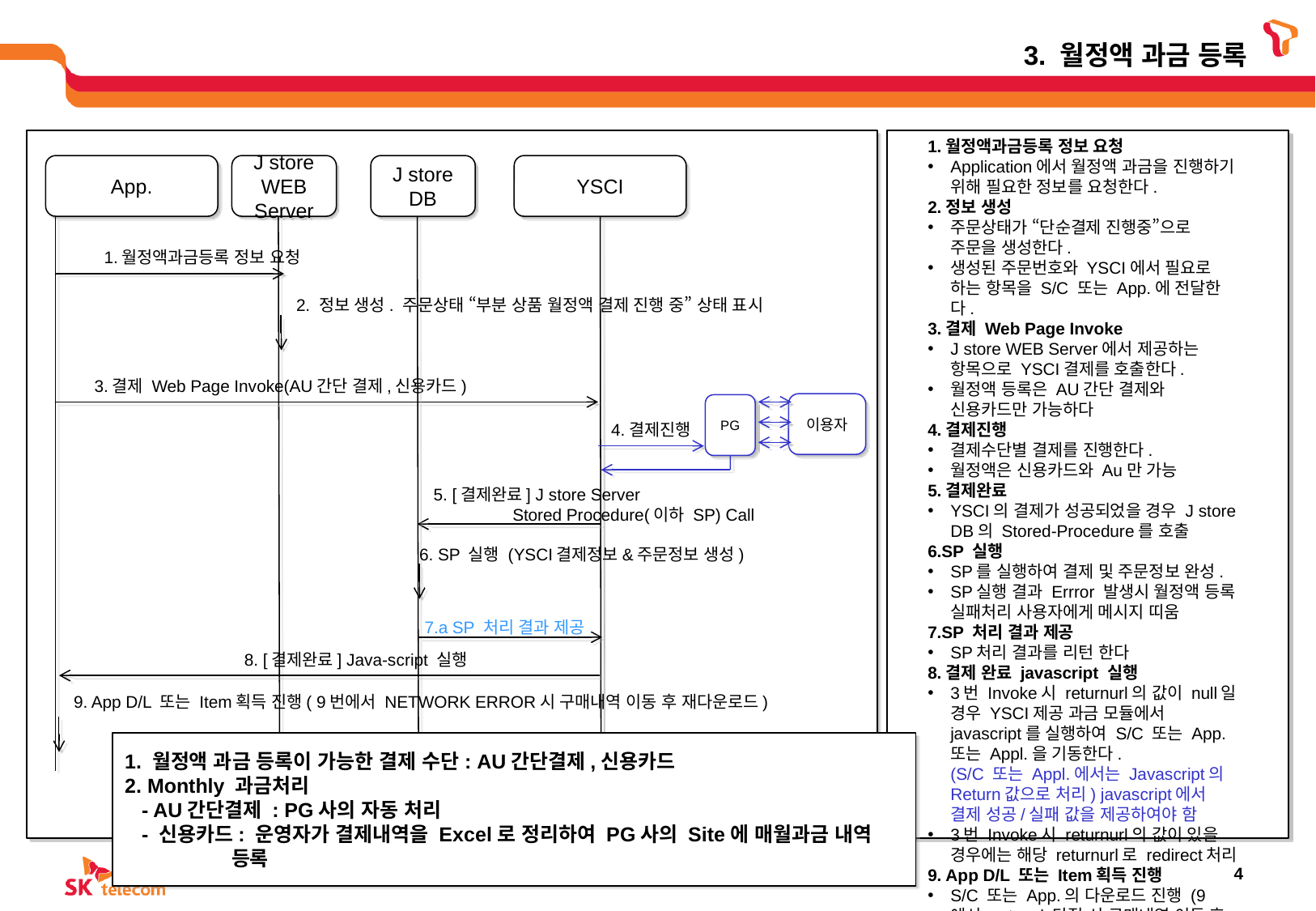

# 3. 월정액 과금 등록

1.월정액과금등록 정보 요청
Application에서 월정액 과금을 진행하기 위해 필요한 정보를 요청한다.
2.정보 생성
주문상태가 “단순결제 진행중”으로 주문을 생성한다.
생성된 주문번호와 YSCI에서 필요로 하는 항목을 S/C 또는 App.에 전달한다.
3.결제 Web Page Invoke
J store WEB Server에서 제공하는 항목으로 YSCI결제를 호출한다.
월정액 등록은 AU간단 결제와 신용카드만 가능하다
4.결제진행
결제수단별 결제를 진행한다.
월정액은 신용카드와 Au만 가능
5.결제완료
YSCI의 결제가 성공되었을 경우 J store DB의 Stored-Procedure를 호출
6.SP 실행
SP를 실행하여 결제 및 주문정보 완성.
SP실행 결과 Errror 발생시 월정액 등록 실패처리 사용자에게 메시지 띠움
7.SP 처리 결과 제공
SP처리 결과를 리턴 한다
8.결제 완료 javascript 실행
3번 Invoke시 returnurl의 값이 null일 경우 YSCI제공 과금 모듈에서 javascript를 실행하여 S/C 또는 App. 또는 Appl.을 기동한다.
(S/C 또는 Appl.에서는 Javascript의 Return값으로 처리) javascript에서 결제 성공/실패 값을 제공하여야 함
3번 Invoke시 returnurl의 값이 있을 경우에는 해당 returnurl로 redirect처리
9. App D/L 또는 Item획득 진행
S/C 또는 App.의 다운로드 진행 (9에서 network단절 시 구매내역 이동 후 재 다운로드 진행)
J store DB
App.
J store WEB Server
YSCI
1.월정액과금등록 정보 요청
2. 정보 생성. 주문상태 “부분 상품 월정액 결제 진행 중” 상태 표시
3.결제 Web Page Invoke(AU간단 결제,신용카드)
이용자
PG
4.결제진행
5. [결제완료] J store Server
                 Stored Procedure(이하 SP) Call
6. SP 실행 (YSCI결제정보&주문정보 생성)
7.a SP 처리 결과 제공
8. [결제완료] Java-script 실행
9. App D/L 또는 Item획득 진행( 9번에서 NETWORK ERROR시 구매내역 이동 후 재다운로드)
1. 월정액 과금 등록이 가능한 결제 수단: AU간단결제,신용카드
2. Monthly 과금처리
   - AU간단결제 : PG사의 자동 처리
   - 신용카드: 운영자가 결제내역을 Excel로 정리하여 PG사의 Site에 매월과금 내역
                  등록